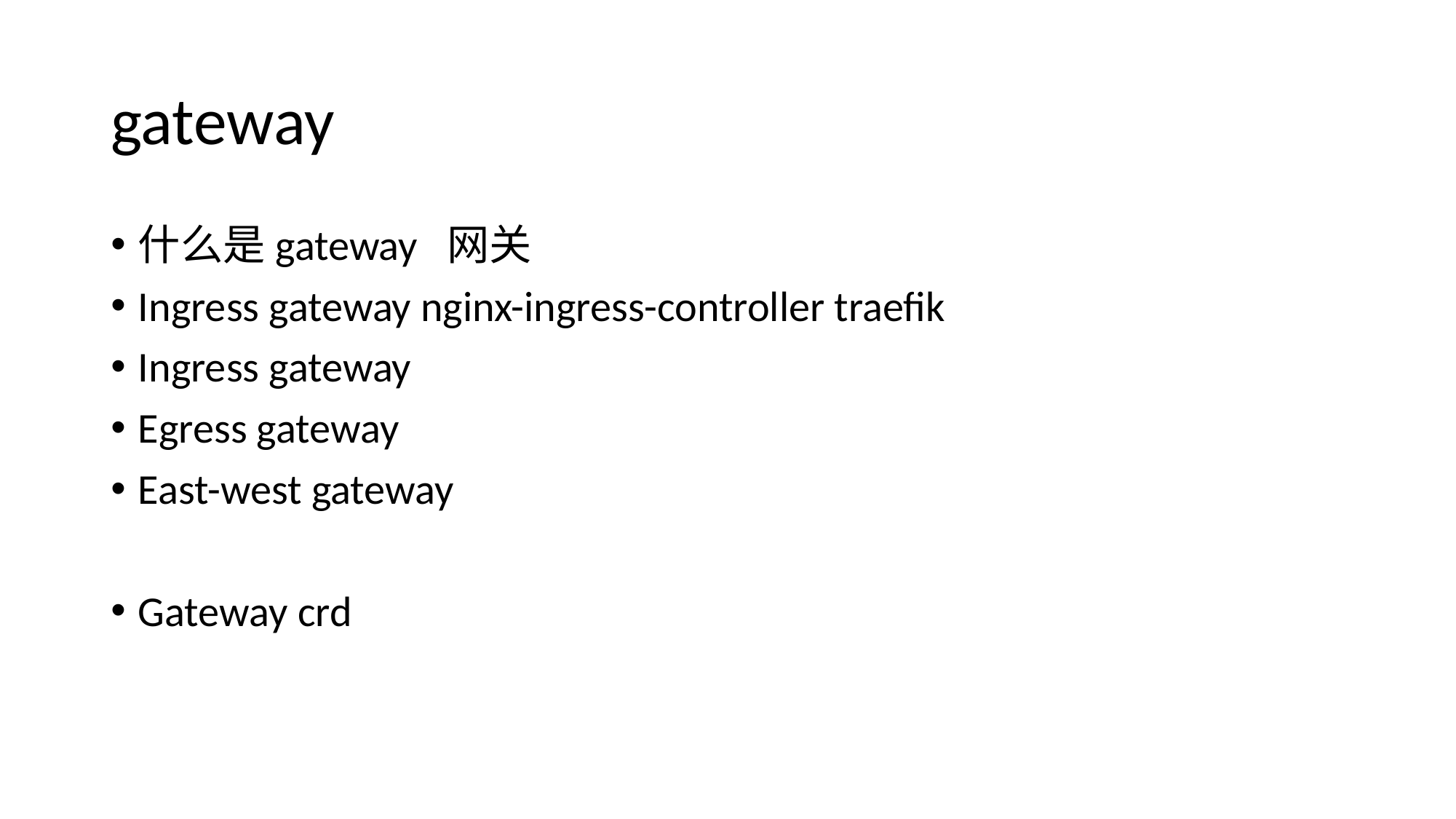

# gateway
什么是gateway  网关
Ingress gateway nginx-ingress-controller traefik
Ingress gateway
Egress gateway
East-west gateway

Gateway crd